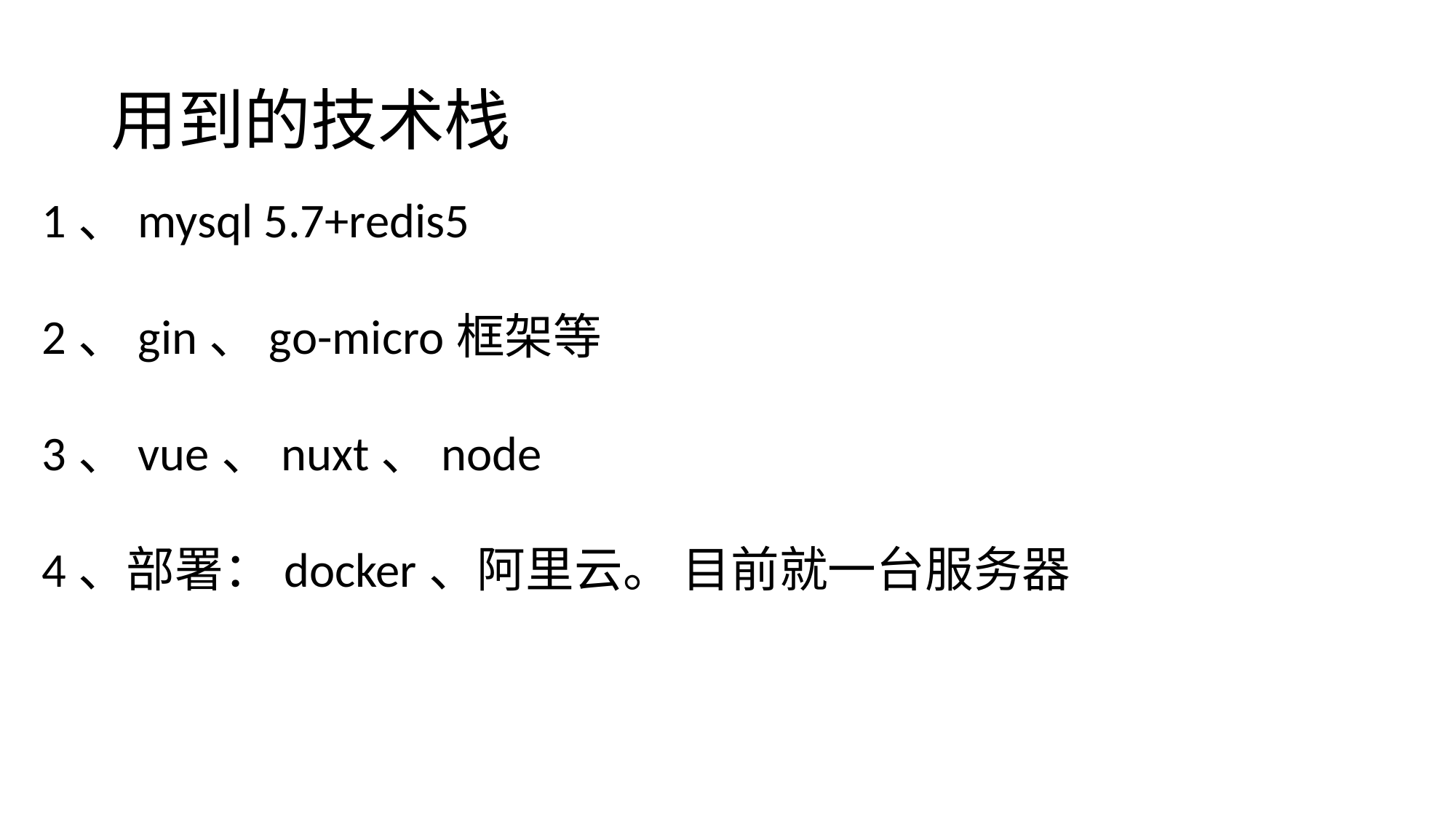

# 用到的技术栈
1、mysql 5.7+redis5

2、gin、go-micro框架等

3、vue、nuxt、node

4、部署：docker、阿里云。 目前就一台服务器